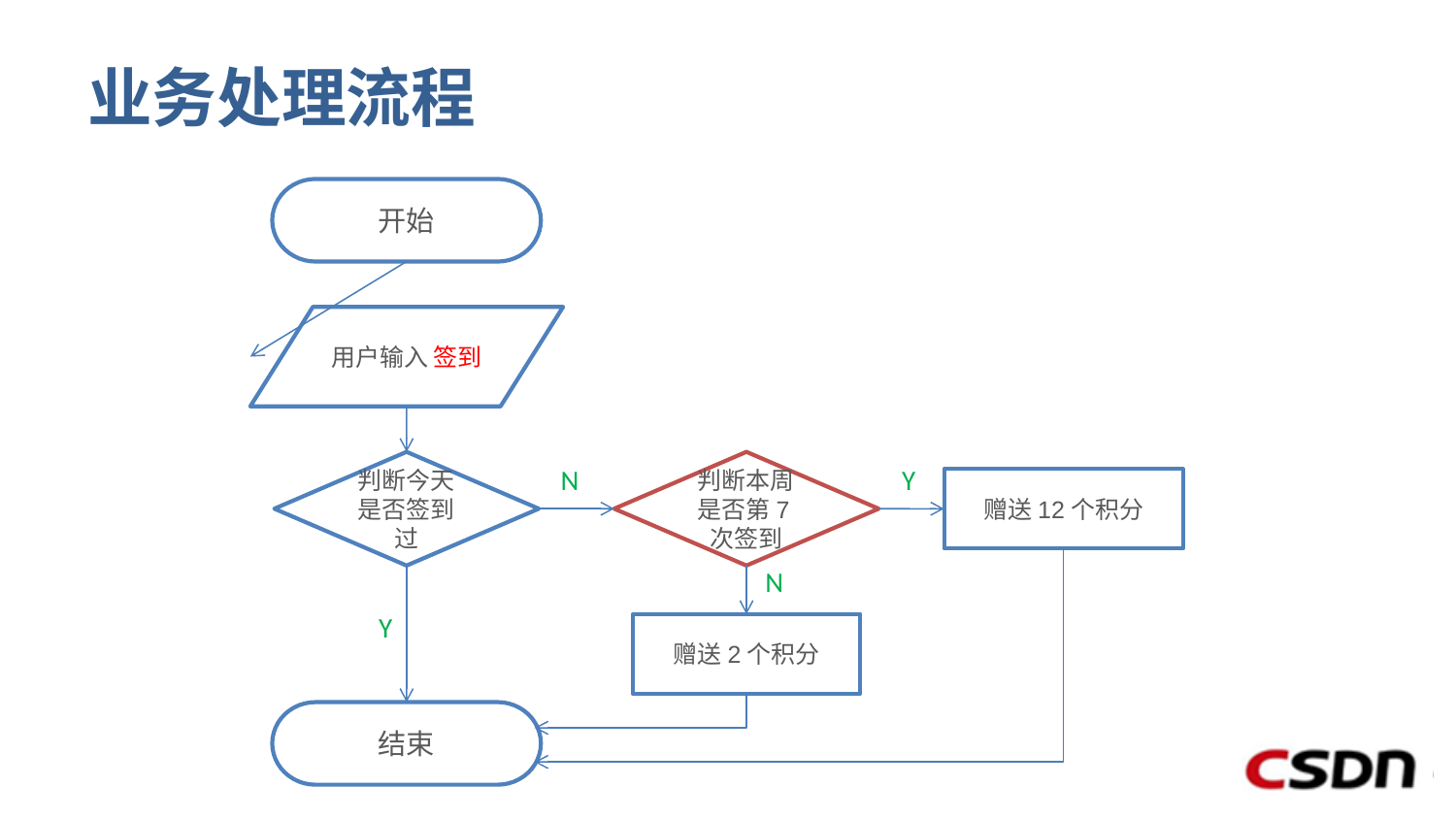

# 业务处理流程
开始
用户输入 签到
判断今天是否签到过
判断本周是否第7次签到
N
Y
赠送12个积分
N
Y
赠送2个积分
结束